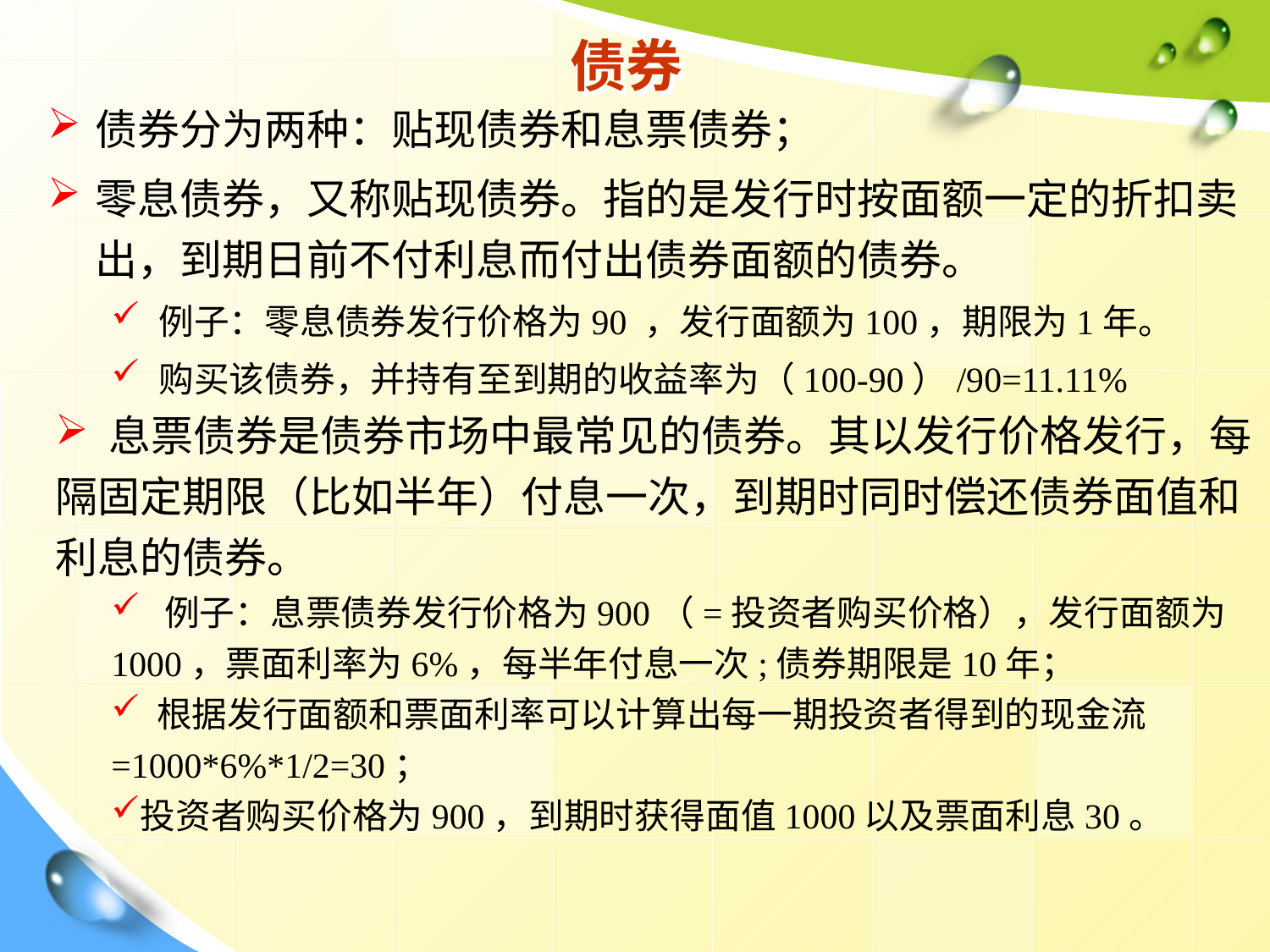

# 债券
债券分为两种：贴现债券和息票债券；
零息债券，又称贴现债券。指的是发行时按面额一定的折扣卖出，到期日前不付利息而付出债券面额的债券。
例子：零息债券发行价格为90 ，发行面额为100，期限为1年。
购买该债券，并持有至到期的收益率为（100-90）/90=11.11%
 息票债券是债券市场中最常见的债券。其以发行价格发行，每隔固定期限（比如半年）付息一次，到期时同时偿还债券面值和利息的债券。
  例子：息票债券发行价格为900（=投资者购买价格），发行面额为1000，票面利率为6%，每半年付息一次;债券期限是10年；
 根据发行面额和票面利率可以计算出每一期投资者得到的现金流=1000*6%*1/2=30；
投资者购买价格为900，到期时获得面值1000以及票面利息30。